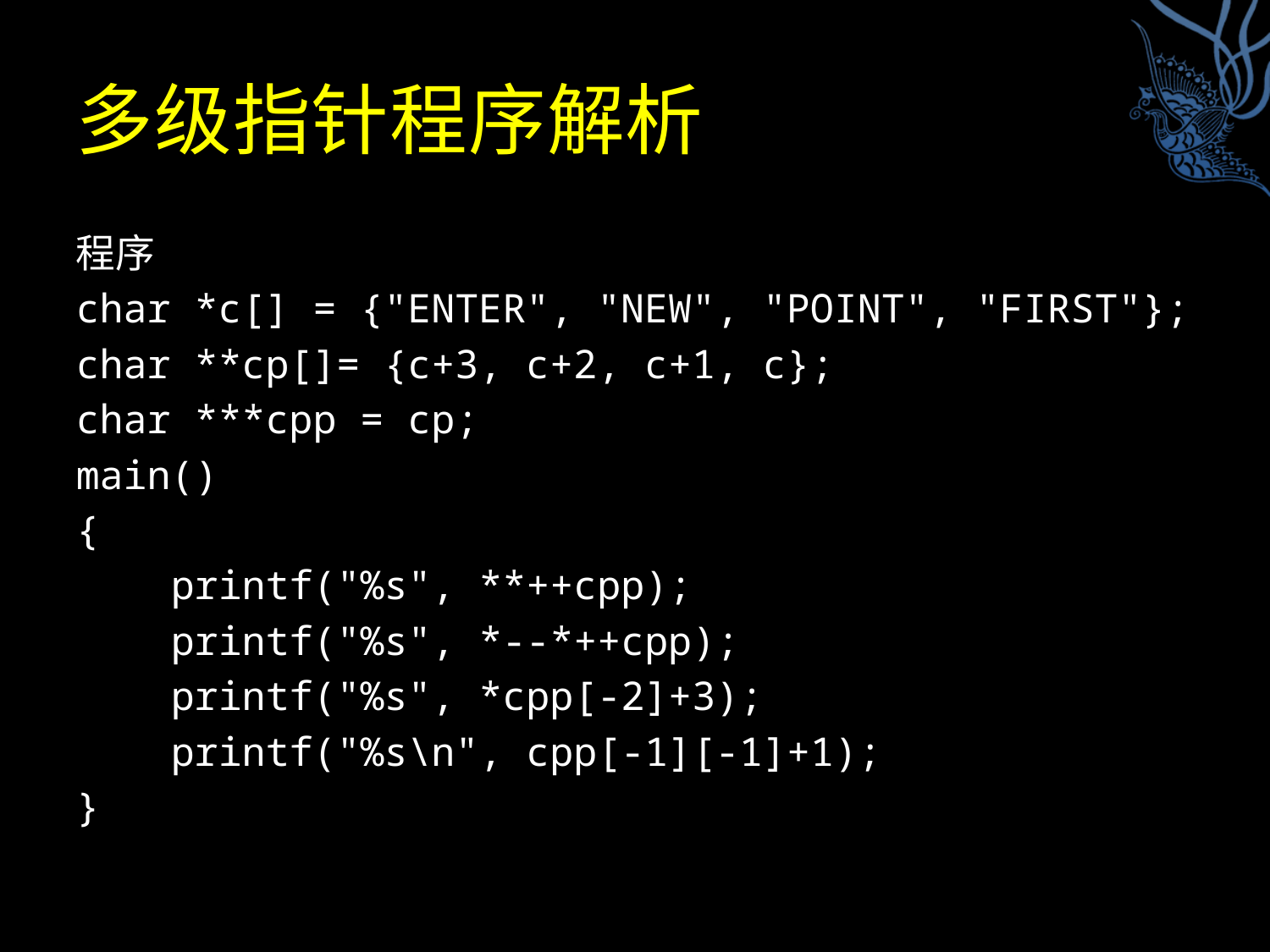

# 多级指针程序解析
程序
char *c[] = {"ENTER", "NEW", "POINT", "FIRST"};
char **cp[]= {c+3, c+2, c+1, c};
char ***cpp = cp;
main()
{
    printf("%s", **++cpp);
    printf("%s", *--*++cpp);
    printf("%s", *cpp[-2]+3);
    printf("%s\n", cpp[-1][-1]+1);
}